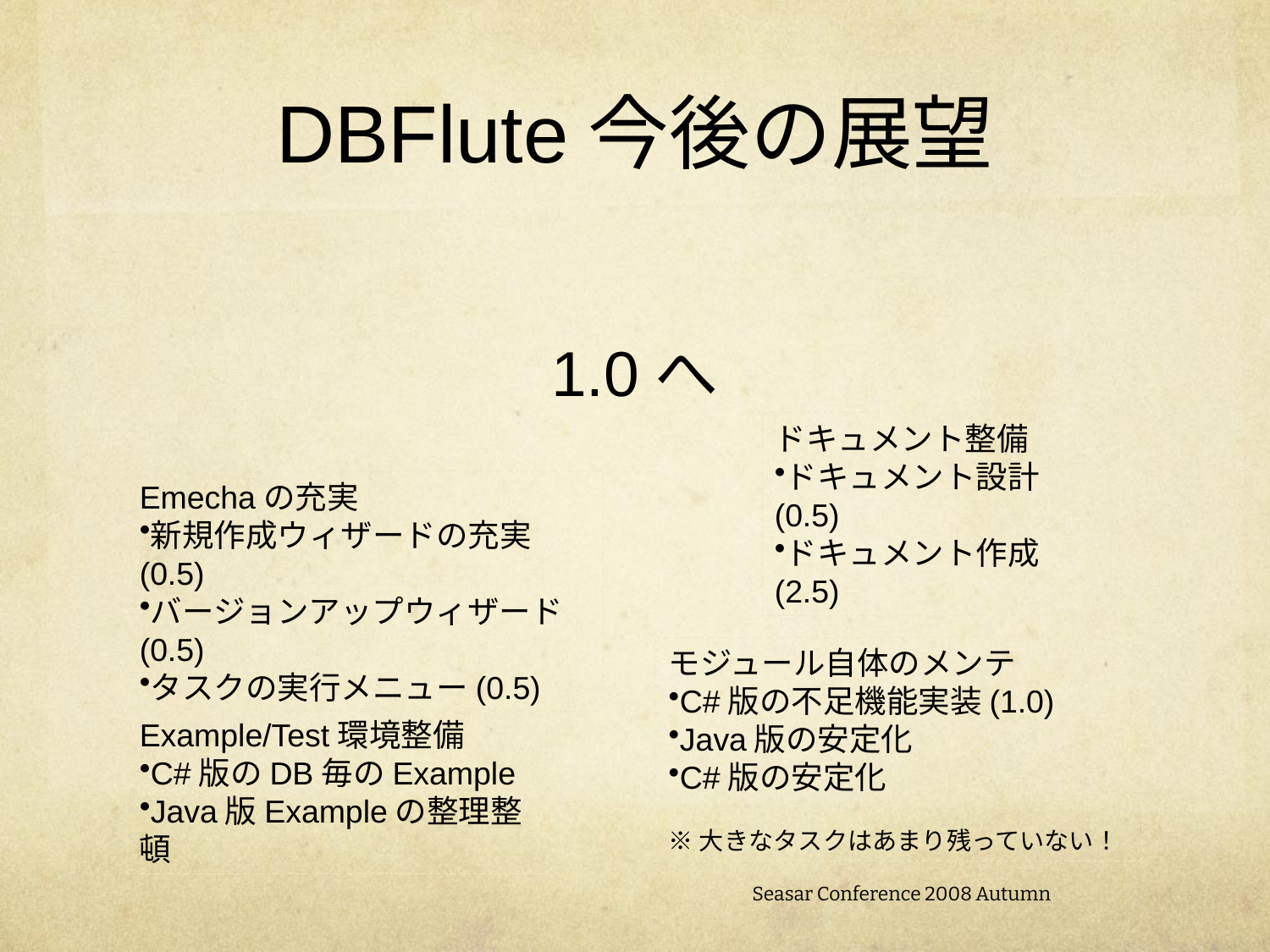

# DBFlute今後の展望

1.0へ
ドキュメント整備
ドキュメント設計(0.5)
ドキュメント作成(2.5)
Emechaの充実
新規作成ウィザードの充実(0.5)
バージョンアップウィザード(0.5)
タスクの実行メニュー(0.5)
モジュール自体のメンテ
C#版の不足機能実装(1.0)
Java版の安定化
C#版の安定化

※大きなタスクはあまり残っていない！
Example/Test環境整備
C#版のDB毎のExample
Java版Exampleの整理整頓
Seasar Conference 2008 Autumn